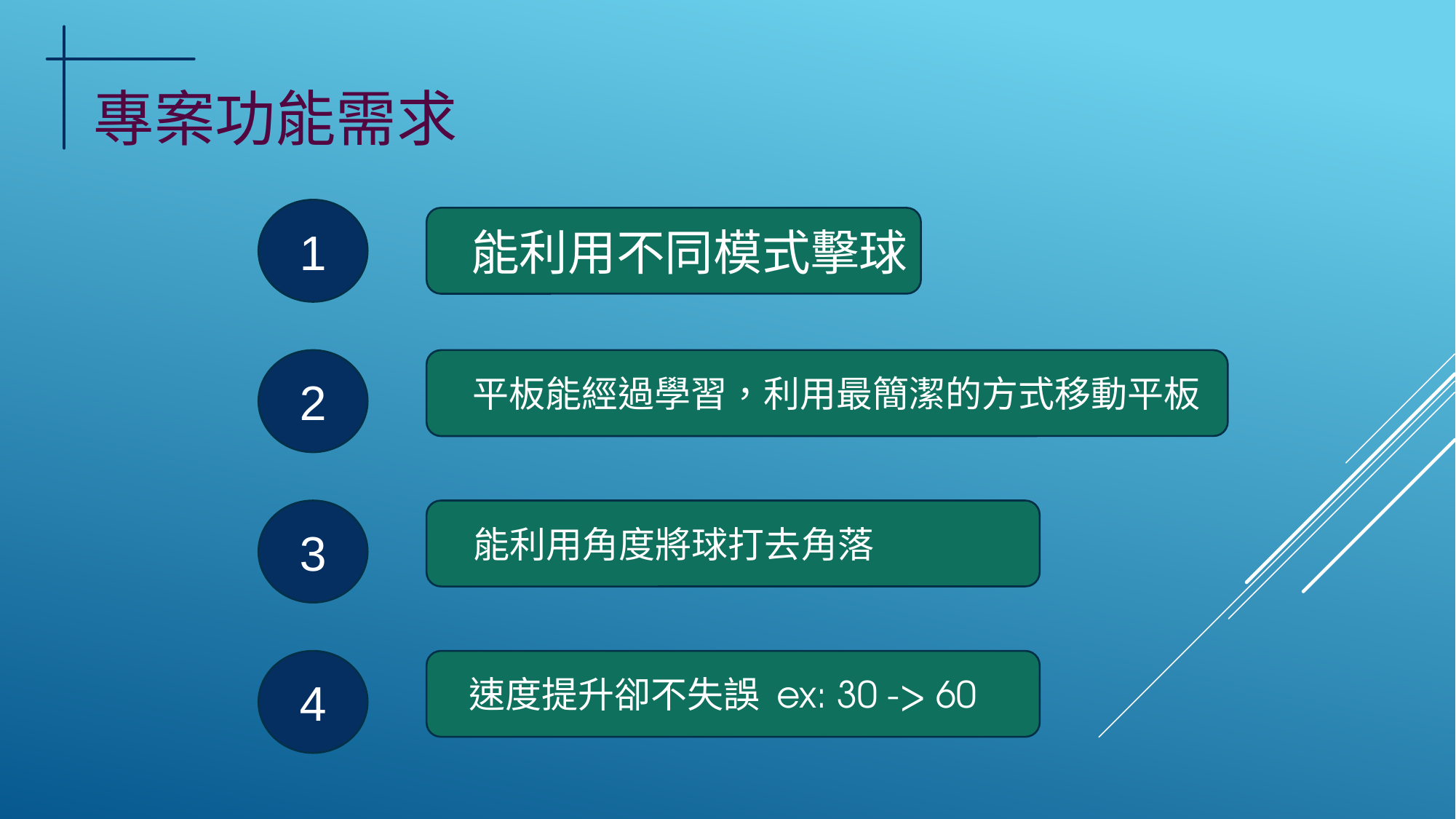

專案功能需求
1

能利用不同模式擊球
2

平板能經過學習，利用最簡潔的方式移動平板
3

能利用角度將球打去角落

4
速度提升卻不失誤 ex: 30 -> 60